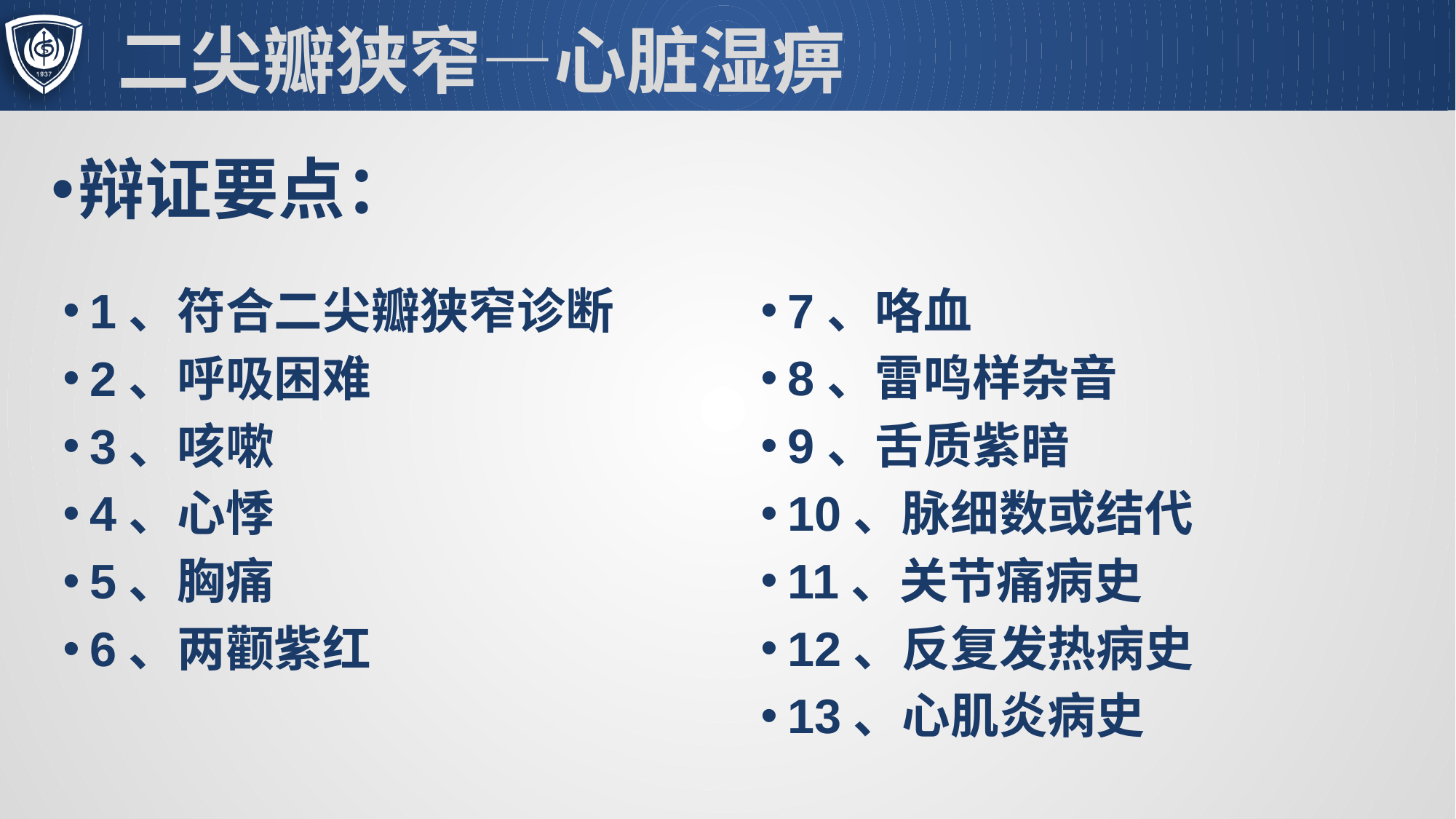

# 二尖瓣狭窄—心脏湿痹
辩证要点：

7、咯血
8、雷鸣样杂音
9、舌质紫暗
10、脉细数或结代
11、关节痛病史
12、反复发热病史
13、心肌炎病史
1、符合二尖瓣狭窄诊断
2、呼吸困难
3、咳嗽
4、心悸
5、胸痛
6、两颧紫红